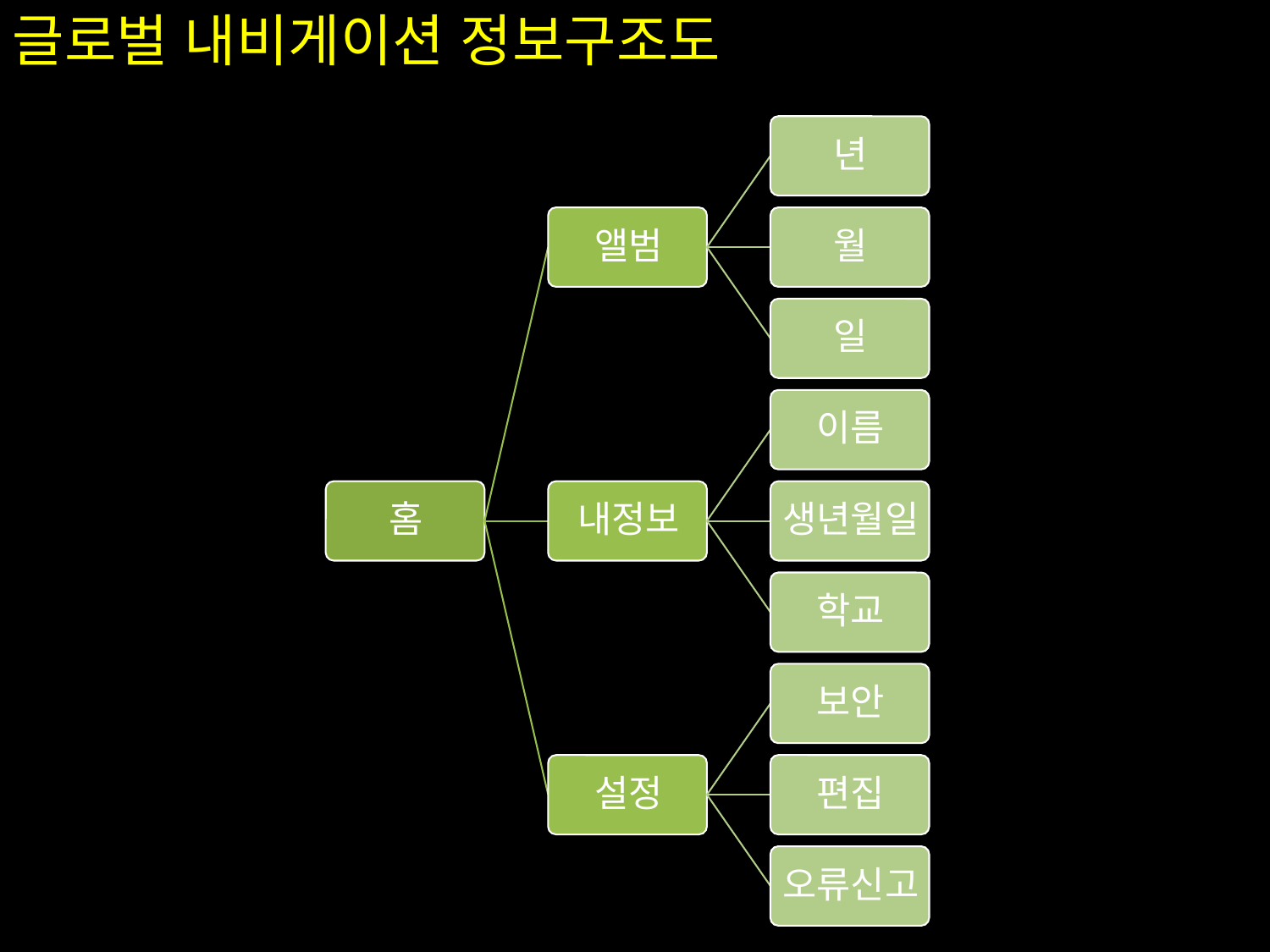

글로벌 내비게이션 정보구조도
홈

앨범

년

월

일

내정보

이름

생년월일

학교

설정

보안

편집

오류신고